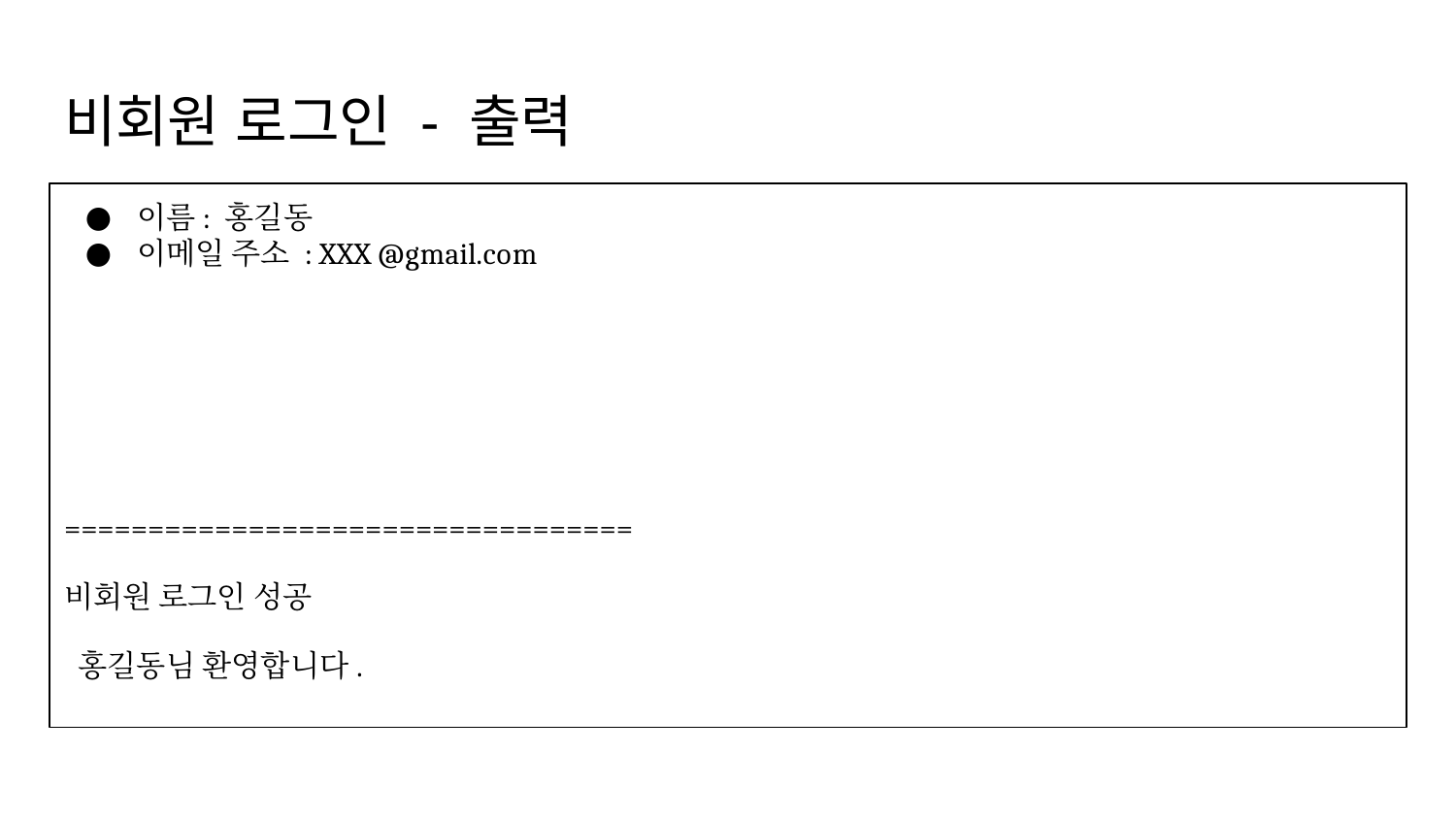

# 비회원 로그인 - 출력
이름: 홍길동
이메일 주소 : XXX @gmail.com

==================================
비회원 로그인 성공
 홍길동님 환영합니다.